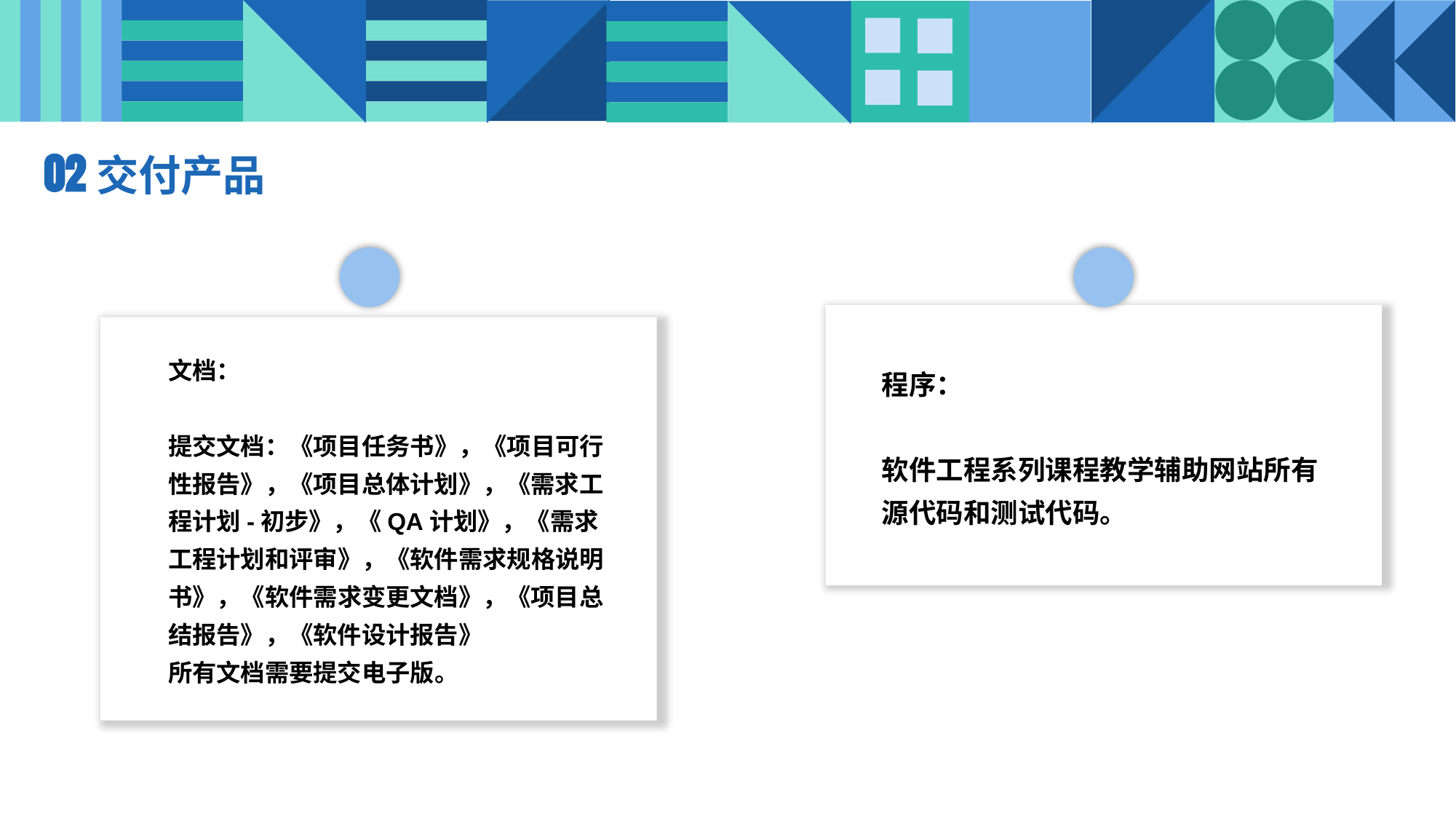

02交付产品

程序：

软件工程系列课程教学辅助网站所有源代码和测试代码。

文档：

提交文档：《项目任务书》，《项目可行性报告》，《项目总体计划》，《需求工程计划-初步》，《QA计划》，《需求工程计划和评审》，《软件需求规格说明书》，《软件需求变更文档》，《项目总结报告》，《软件设计报告》
所有文档需要提交电子版。